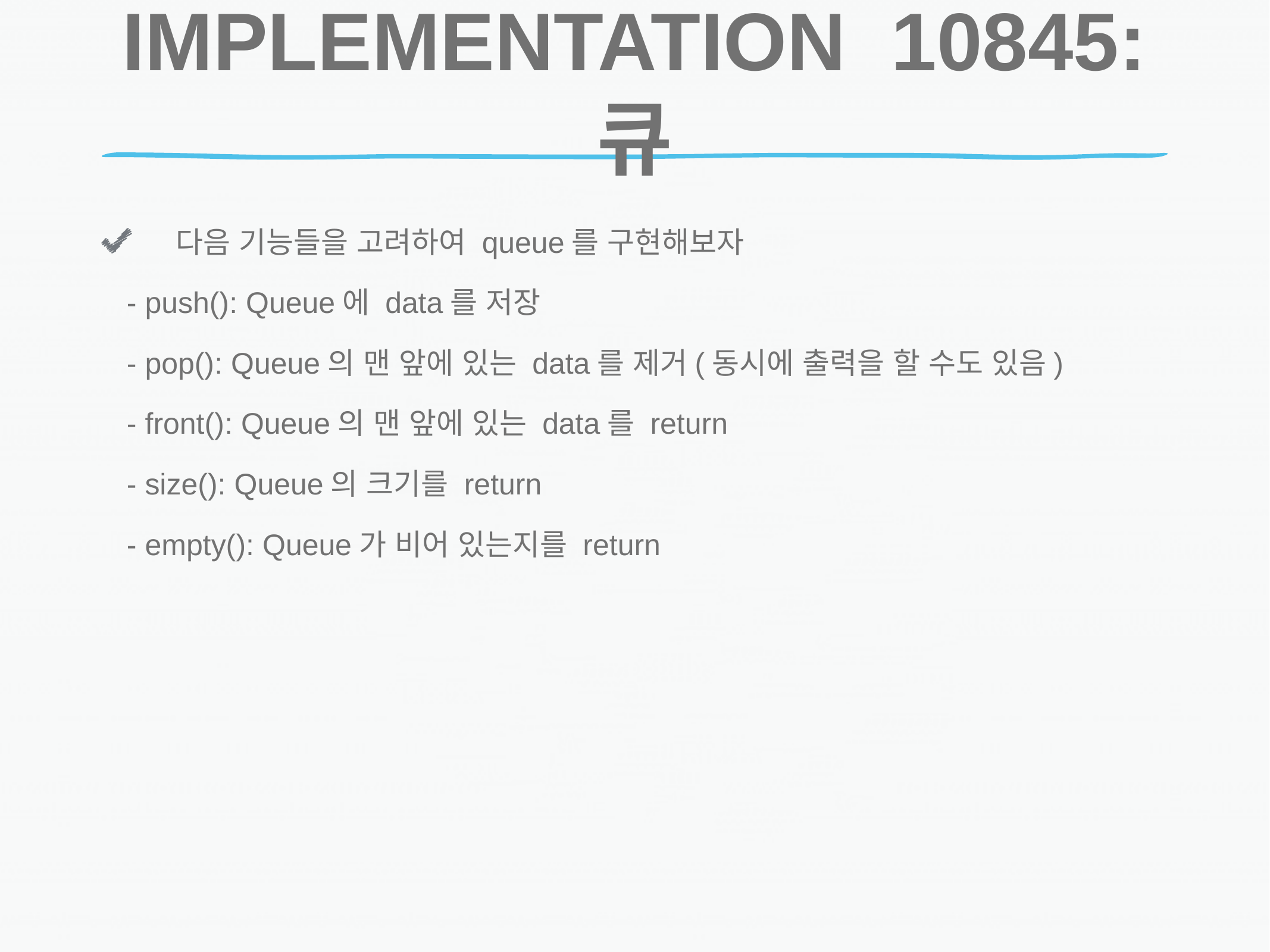

# implementation  10845: 큐
다음 기능들을 고려하여 queue를 구현해보자
   - push(): Queue에 data를 저장
   - pop(): Queue의 맨 앞에 있는 data를 제거(동시에 출력을 할 수도 있음)
   - front(): Queue의 맨 앞에 있는 data를 return
   - size(): Queue의 크기를 return
   - empty(): Queue가 비어 있는지를 return